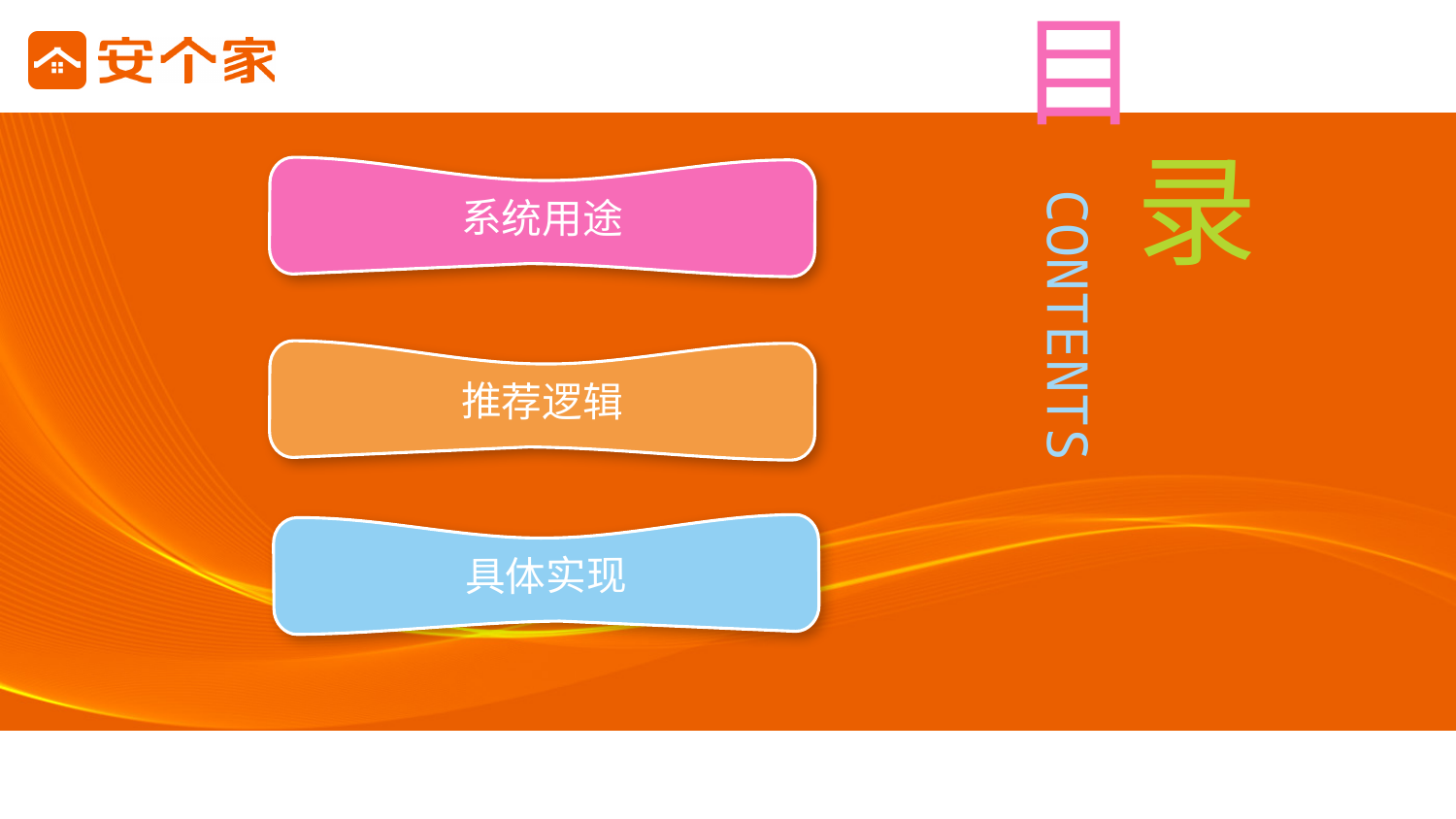

#
目
录
系统用途
推荐逻辑
CONTENTS
具体实现